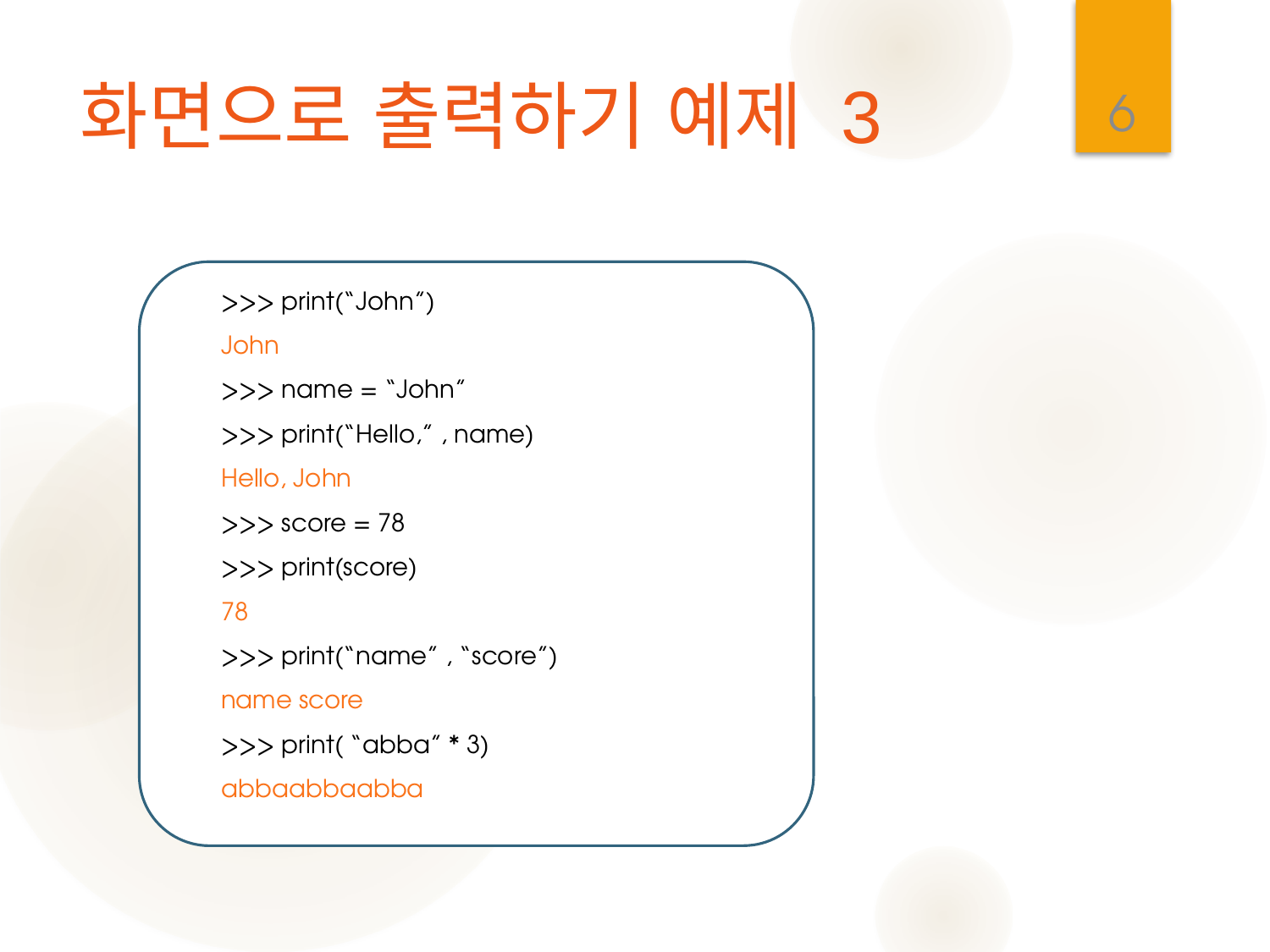

6
# 화면으로 출력하기 예제 3

>>> print(“John”)
John
>>> name = “John”
>>> print(“Hello,” , name)
Hello, John
>>> score = 78
>>> print(score)
78
>>> print(“name” , “score”)
name score
>>> print( “abba” * 3)
abbaabbaabba